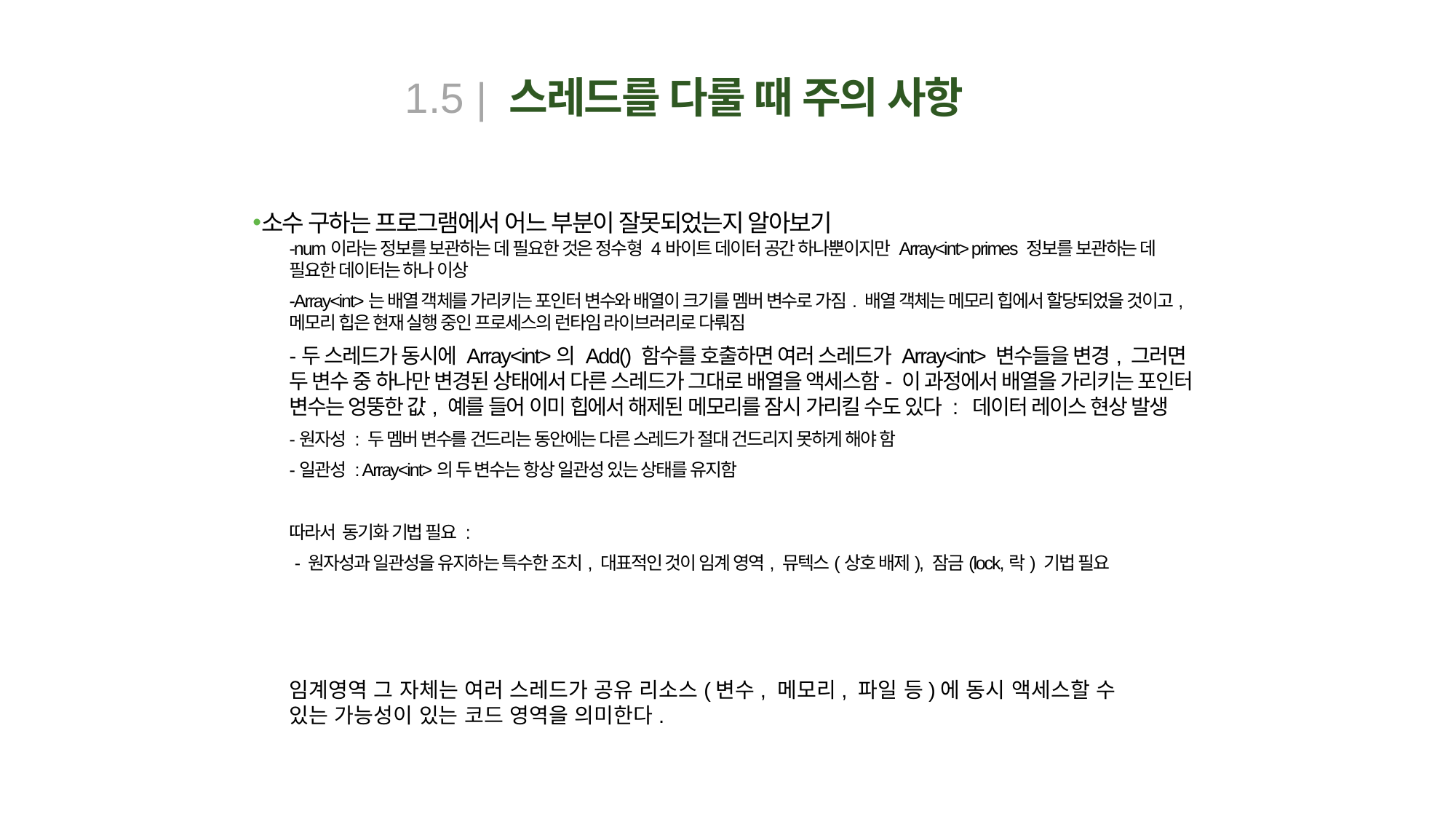

1.5 | 스레드를 다룰 때 주의 사항
소수 구하는 프로그램에서 어느 부분이 잘못되었는지 알아보기
-num이라는 정보를 보관하는 데 필요한 것은 정수형 4바이트 데이터 공간 하나뿐이지만 Array<int> primes 정보를 보관하는 데 필요한 데이터는 하나 이상
-Array<int>는 배열 객체를 가리키는 포인터 변수와 배열이 크기를 멤버 변수로 가짐. 배열 객체는 메모리 힙에서 할당되었을 것이고, 메모리 힙은 현재 실행 중인 프로세스의 런타임 라이브러리로 다뤄짐
-두 스레드가 동시에 Array<int>의 Add() 함수를 호출하면 여러 스레드가 Array<int> 변수들을 변경, 그러면 두 변수 중 하나만 변경된 상태에서 다른 스레드가 그대로 배열을 액세스함- 이 과정에서 배열을 가리키는 포인터 변수는 엉뚱한 값, 예를 들어 이미 힙에서 해제된 메모리를 잠시 가리킬 수도 있다 :  데이터 레이스 현상 발생
-원자성 : 두 멤버 변수를 건드리는 동안에는 다른 스레드가 절대 건드리지 못하게 해야 함
-일관성 : Array<int>의 두 변수는 항상 일관성 있는 상태를 유지함

따라서  동기화 기법 필요 :
 - 원자성과 일관성을 유지하는 특수한 조치, 대표적인 것이 임계 영역, 뮤텍스(상호 배제), 잠금(lock,락) 기법 필요
임계영역 그 자체는 여러 스레드가 공유 리소스(변수, 메모리, 파일 등)에 동시 액세스할 수 있는 가능성이 있는 코드 영역을 의미한다.